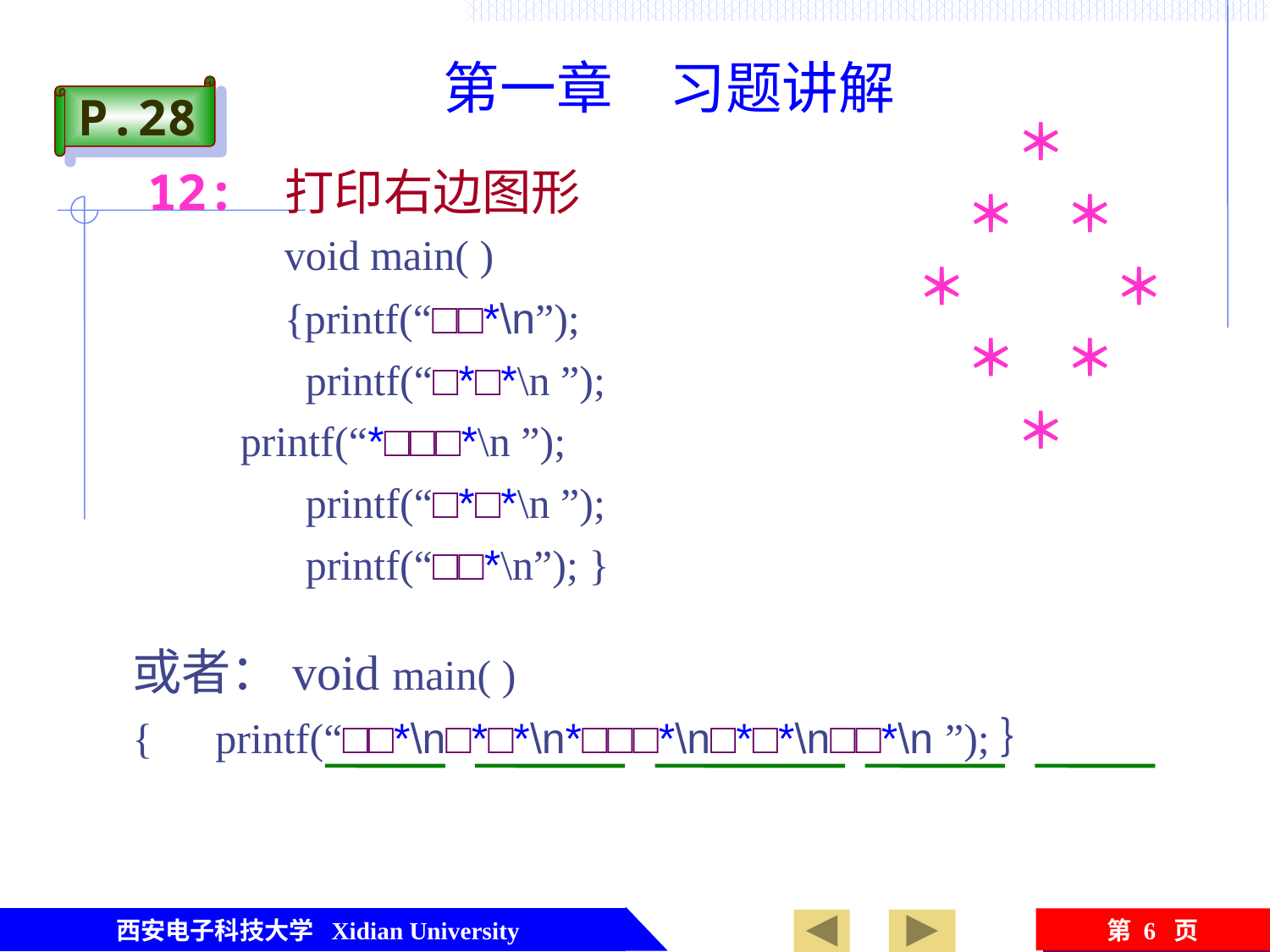

第一章　习题讲解
P.28
　　＊
　＊　＊
＊　　　＊
　＊　＊
　　＊
12:   打印右边图形
	void main( )
	{printf(“□□*\n”);
	  printf(“□*□*\n ”);
       printf(“*□□□*\n ”);
              printf(“□*□*\n ”);
              printf(“□□*\n”); }
或者：void main( )
{　printf(“□□*\n□*□*\n*□□□*\n□*□*\n□□*\n ”);｝

西安电子科技大学  Xidian University
第 6  页